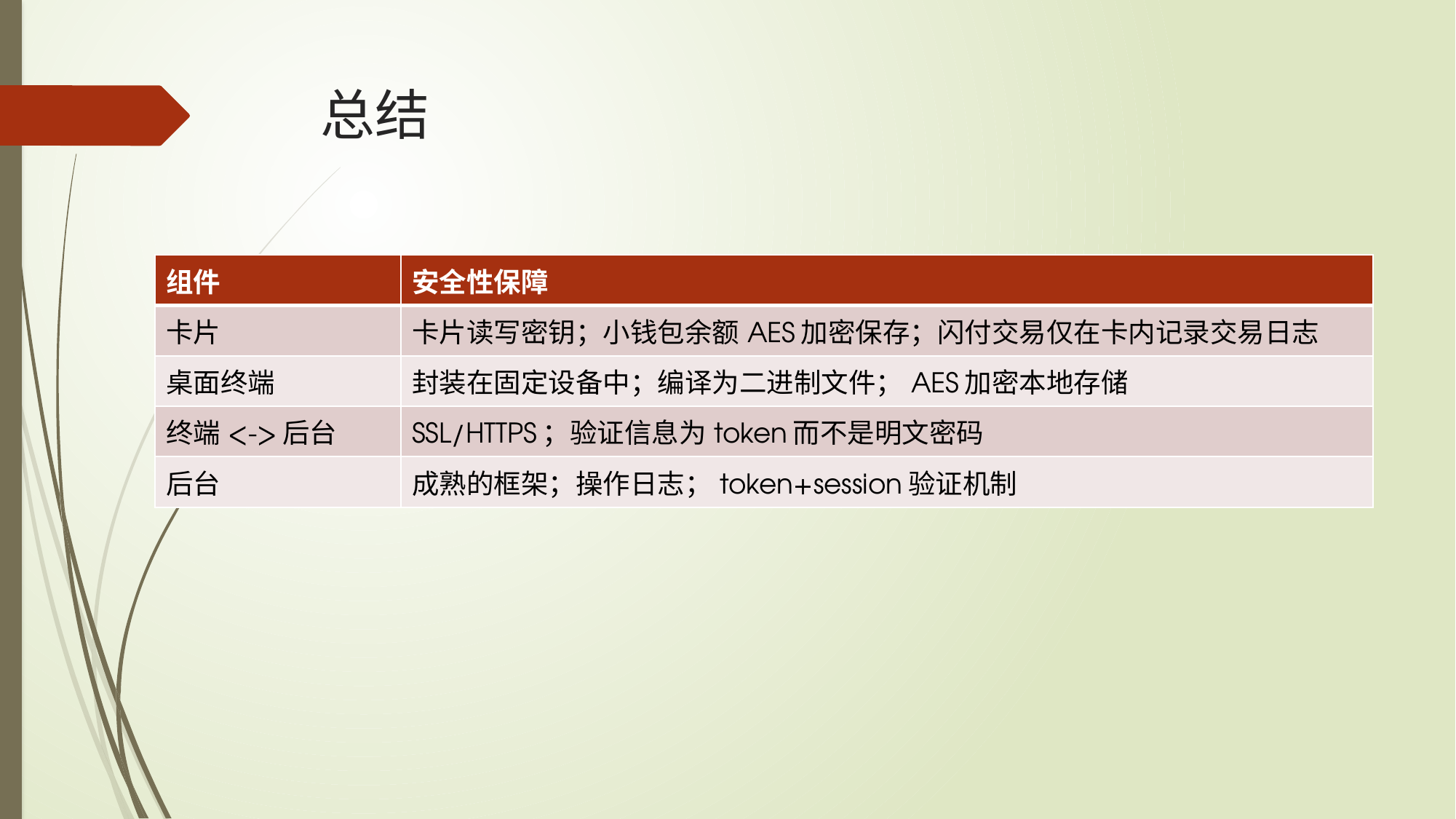

# 总结
| 组件 | 安全性保障 |
| --- | --- |
| 卡片 | 卡片读写密钥；小钱包余额AES加密保存；闪付交易仅在卡内记录交易日志 |
| 桌面终端 | 封装在固定设备中；编译为二进制文件；AES加密本地存储 |
| 终端<->后台 | SSL/HTTPS；验证信息为token而不是明文密码 |
| 后台 | 成熟的框架；操作日志；token+session验证机制 |